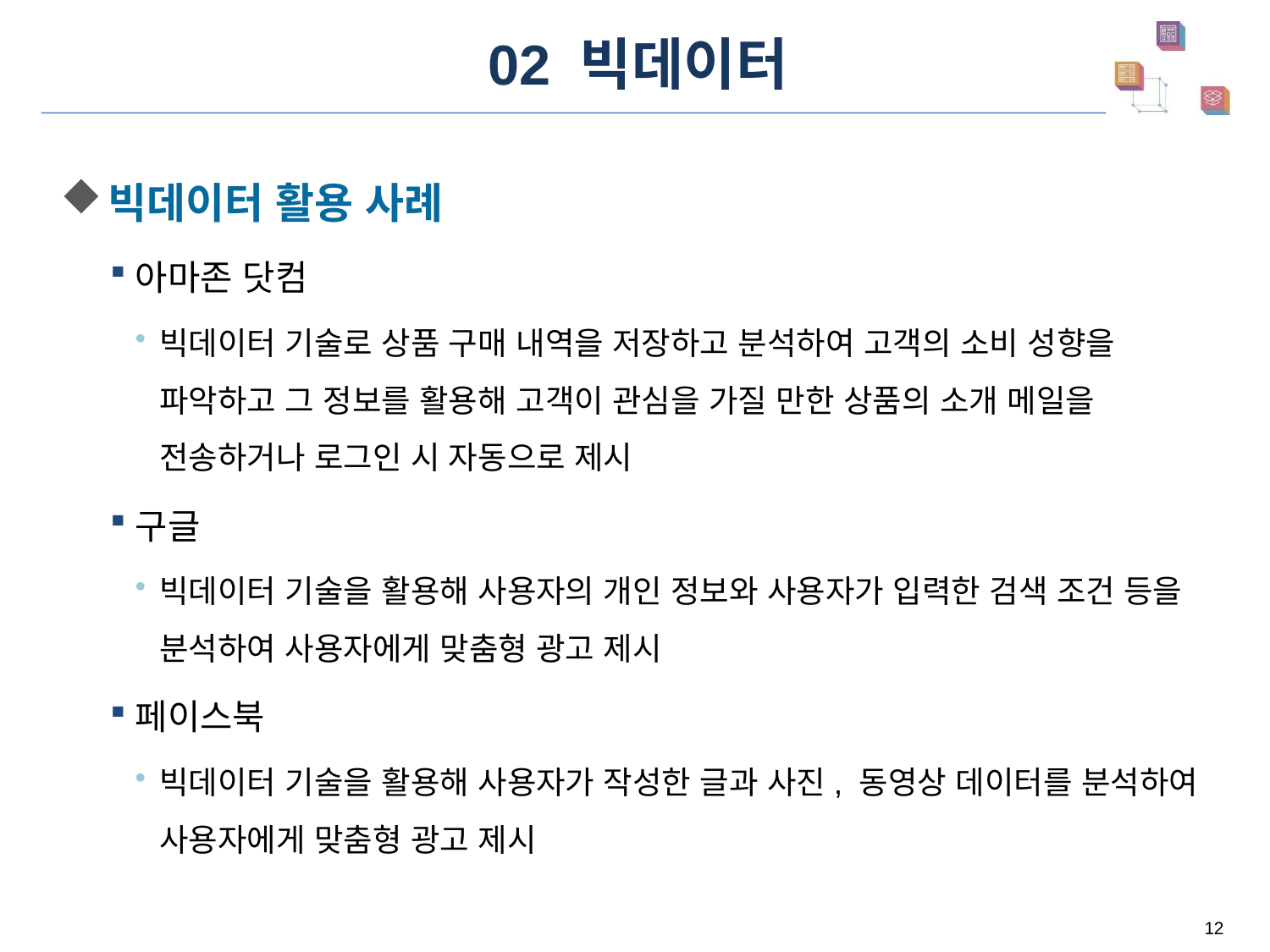

# 02 빅데이터
빅데이터 활용 사례
아마존 닷컴
빅데이터 기술로 상품 구매 내역을 저장하고 분석하여 고객의 소비 성향을 파악하고 그 정보를 활용해 고객이 관심을 가질 만한 상품의 소개 메일을
전송하거나 로그인 시 자동으로 제시
구글
빅데이터 기술을 활용해 사용자의 개인 정보와 사용자가 입력한 검색 조건 등을 분석하여 사용자에게 맞춤형 광고 제시
페이스북
빅데이터 기술을 활용해 사용자가 작성한 글과 사진, 동영상 데이터를 분석하여 사용자에게 맞춤형 광고 제시